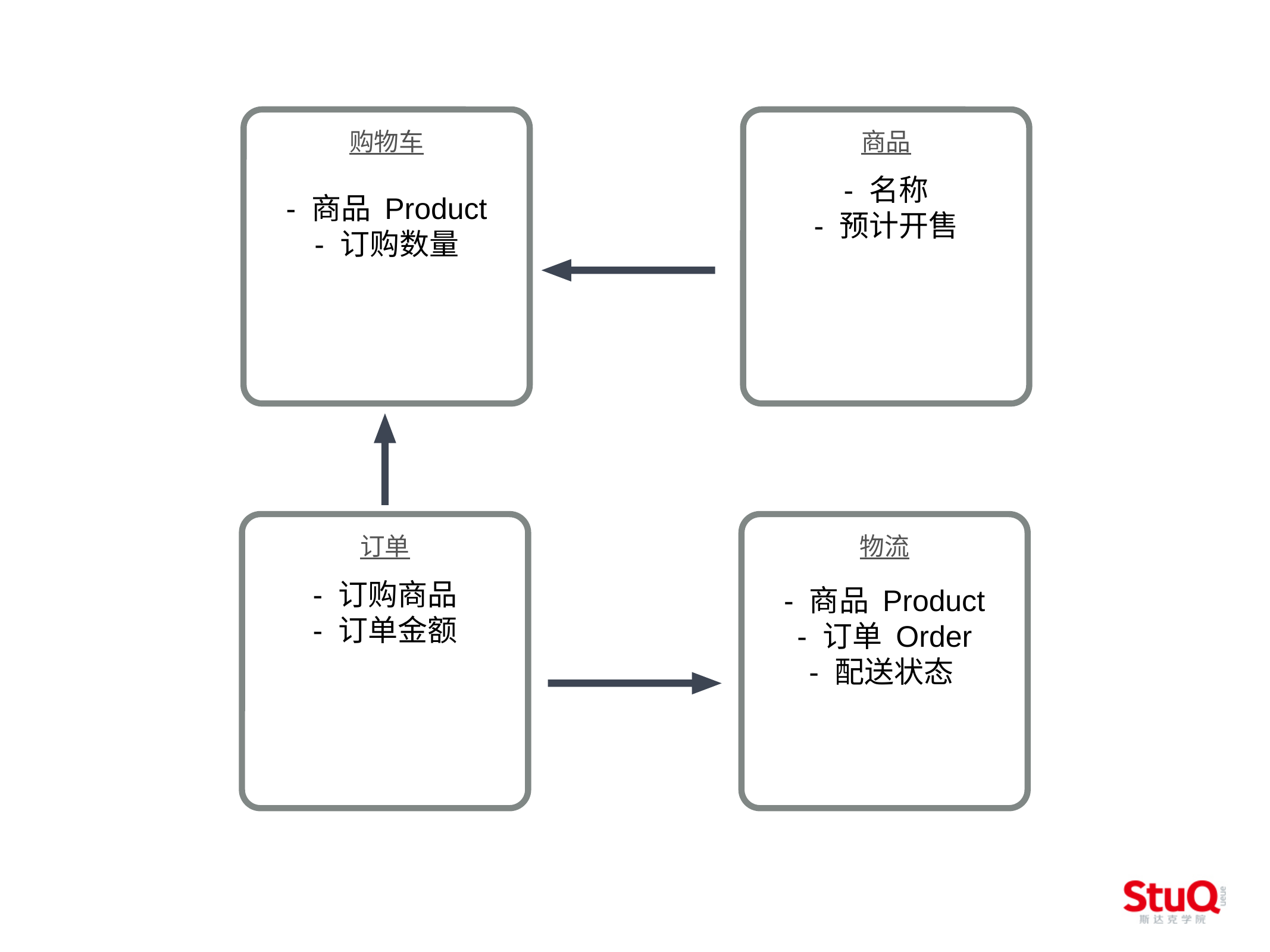

购物车
商品
- 名称
- 预计开售
- 商品 Product
- 订购数量

订单
物流
- 订购商品
- 订单金额
- 商品 Product
- 订单 Order
- 配送状态